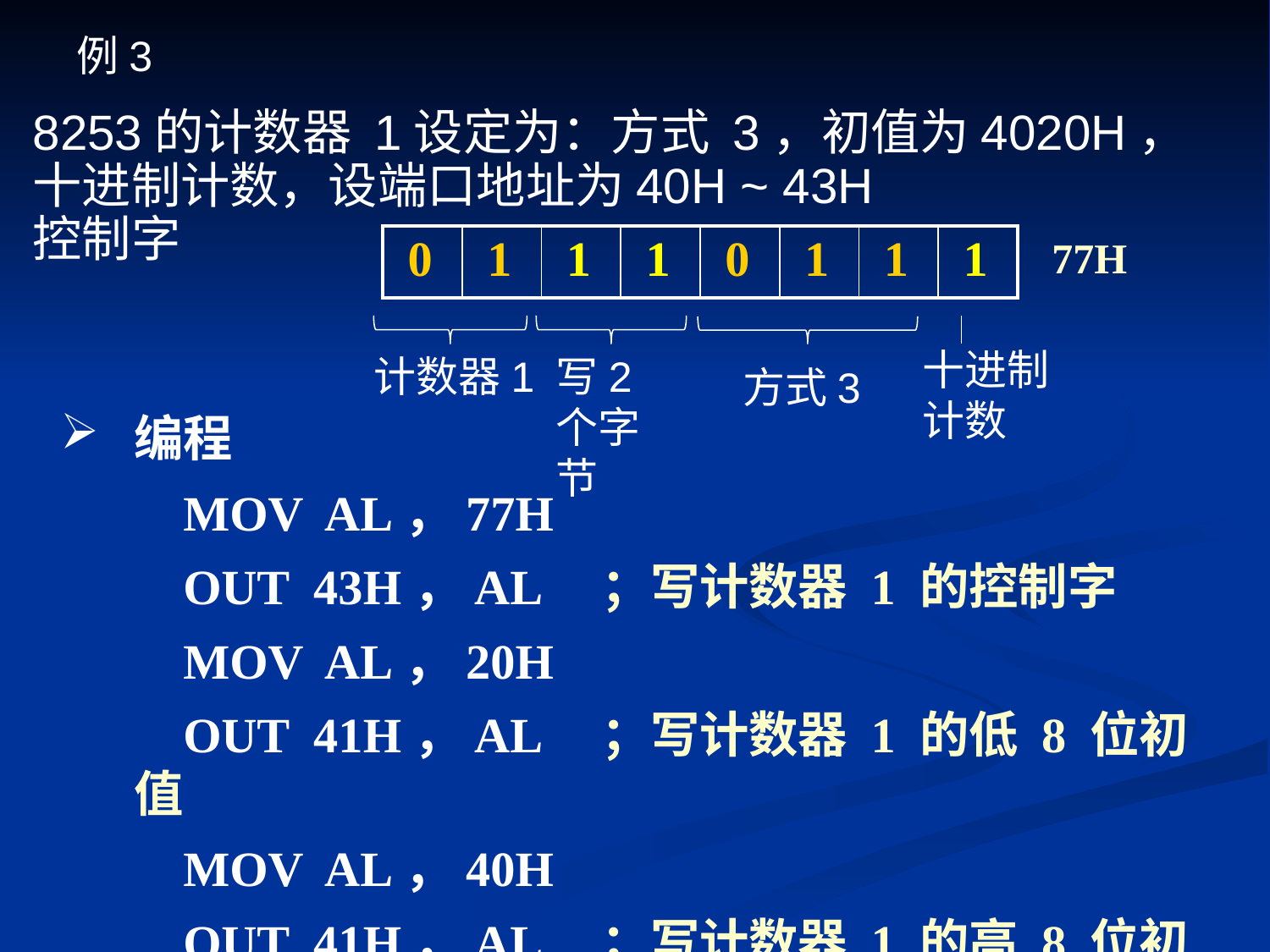

例3
8253的计数器 1设定为：方式 3，初值为4020H，十进制计数，设端口地址为40H ~ 43H
控制字

| 0 | 1 | 1 | 1 | 0 | 1 | 1 | 1 |
| --- | --- | --- | --- | --- | --- | --- | --- |
77H

十进制计数
计数器1
写2个字节
方式3
编程
          MOV  AL，77H
          OUT  43H，AL    ；写计数器 1 的控制字
          MOV  AL，20H
          OUT  41H，AL    ；写计数器 1 的低 8 位初值
          MOV  AL，40H
          OUT  41H，AL    ；写计数器 1 的高 8 位初值